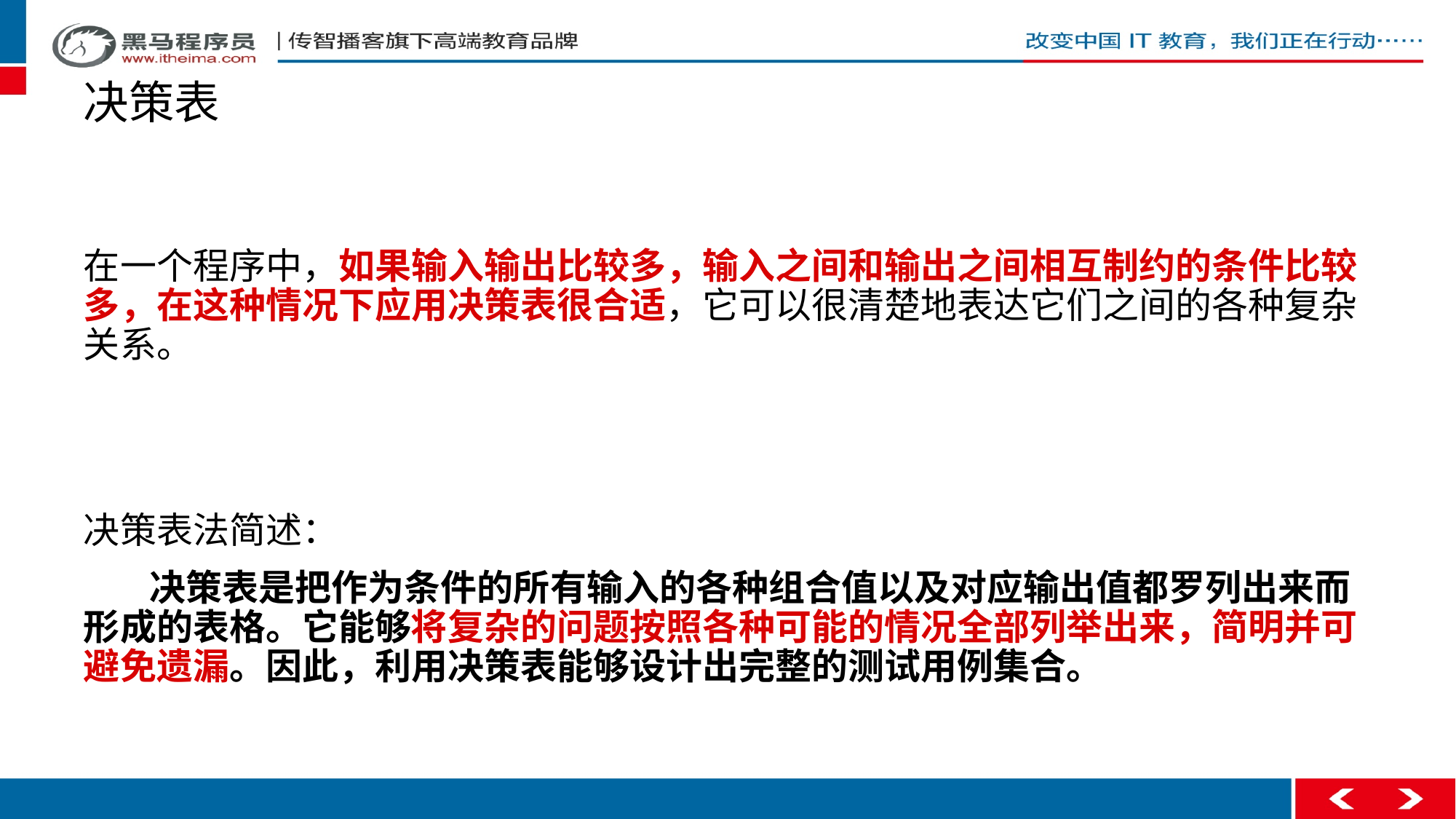

# 决策表

在一个程序中，如果输入输出比较多，输入之间和输出之间相互制约的条件比较多，在这种情况下应用决策表很合适，它可以很清楚地表达它们之间的各种复杂关系。

决策表法简述：
       决策表是把作为条件的所有输入的各种组合值以及对应输出值都罗列出来而形成的表格。它能够将复杂的问题按照各种可能的情况全部列举出来，简明并可避免遗漏。因此，利用决策表能够设计出完整的测试用例集合。